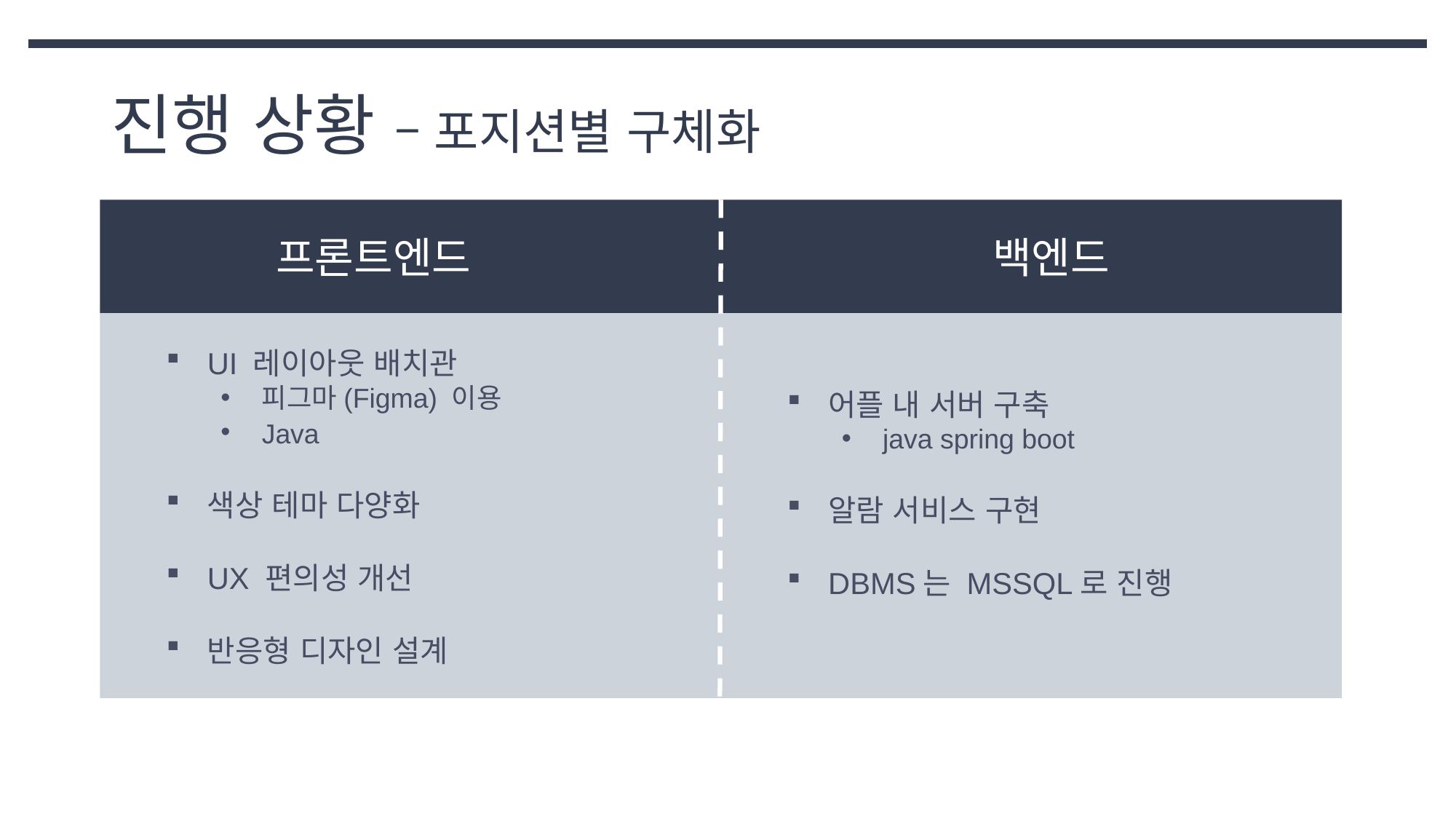

# 진행 상황 – 포지션별 구체화

프론트엔드
백엔드

UI 레이아웃 배치관
피그마(Figma) 이용
Java

색상 테마 다양화

UX 편의성 개선

반응형 디자인 설계

어플 내 서버 구축
java spring boot

알람 서비스 구현

DBMS는 MSSQL로 진행